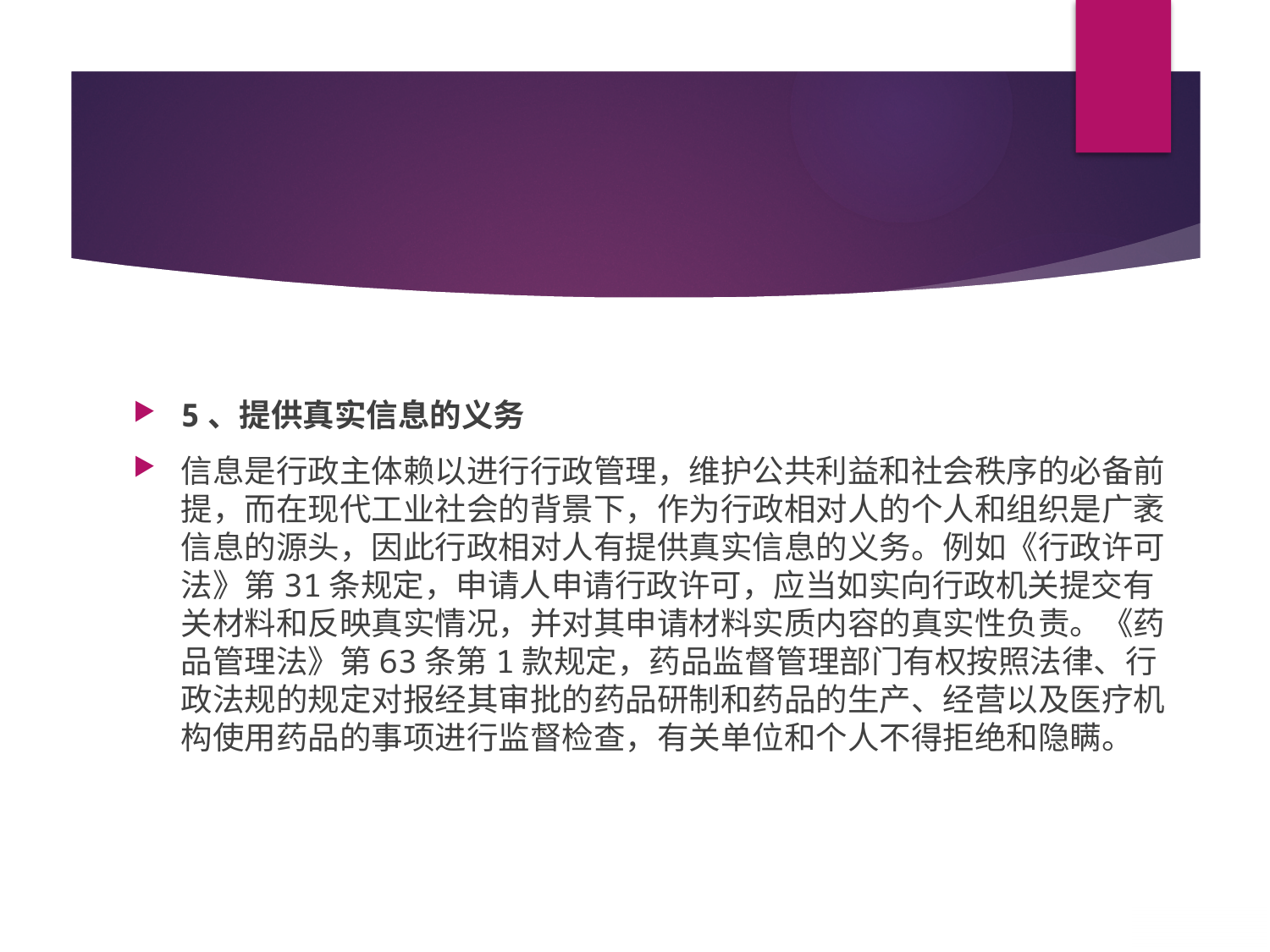

#
5、提供真实信息的义务
信息是行政主体赖以进行行政管理，维护公共利益和社会秩序的必备前提，而在现代工业社会的背景下，作为行政相对人的个人和组织是广袤信息的源头，因此行政相对人有提供真实信息的义务。例如《行政许可法》第31条规定，申请人申请行政许可，应当如实向行政机关提交有关材料和反映真实情况，并对其申请材料实质内容的真实性负责。《药品管理法》第63条第1款规定，药品监督管理部门有权按照法律、行政法规的规定对报经其审批的药品研制和药品的生产、经营以及医疗机构使用药品的事项进行监督检查，有关单位和个人不得拒绝和隐瞒。